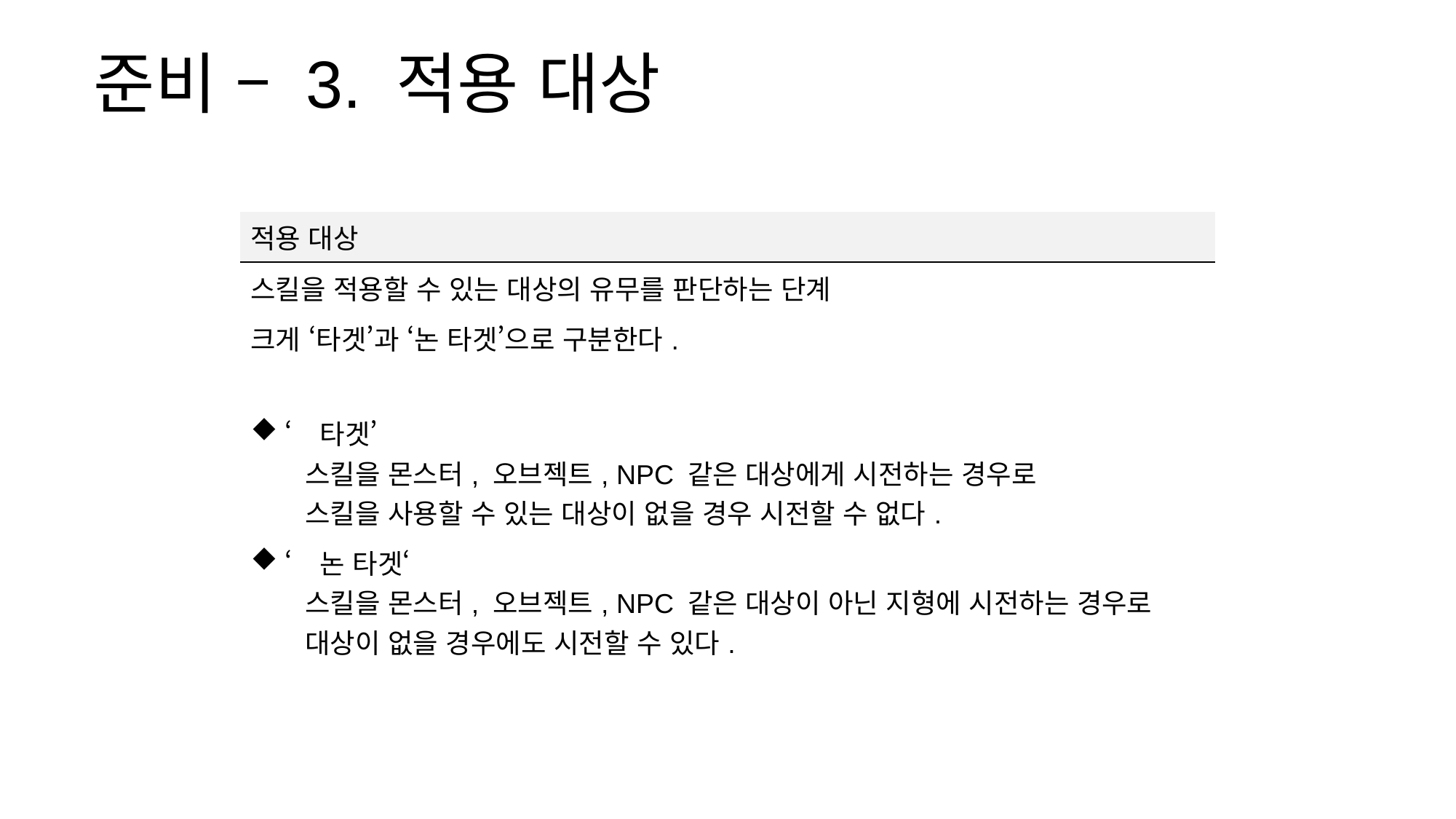

준비 – 3. 적용 대상
| 적용 대상 |
| --- |
| 스킬을 적용할 수 있는 대상의 유무를 판단하는 단계 |
| 크게 ‘타겟’과 ‘논 타겟’으로 구분한다. |
|  |
| ‘타겟’ 스킬을 몬스터, 오브젝트, NPC 같은 대상에게 시전하는 경우로 스킬을 사용할 수 있는 대상이 없을 경우 시전할 수 없다. |
| ‘논 타겟‘ 스킬을 몬스터, 오브젝트, NPC 같은 대상이 아닌 지형에 시전하는 경우로 대상이 없을 경우에도 시전할 수 있다. |